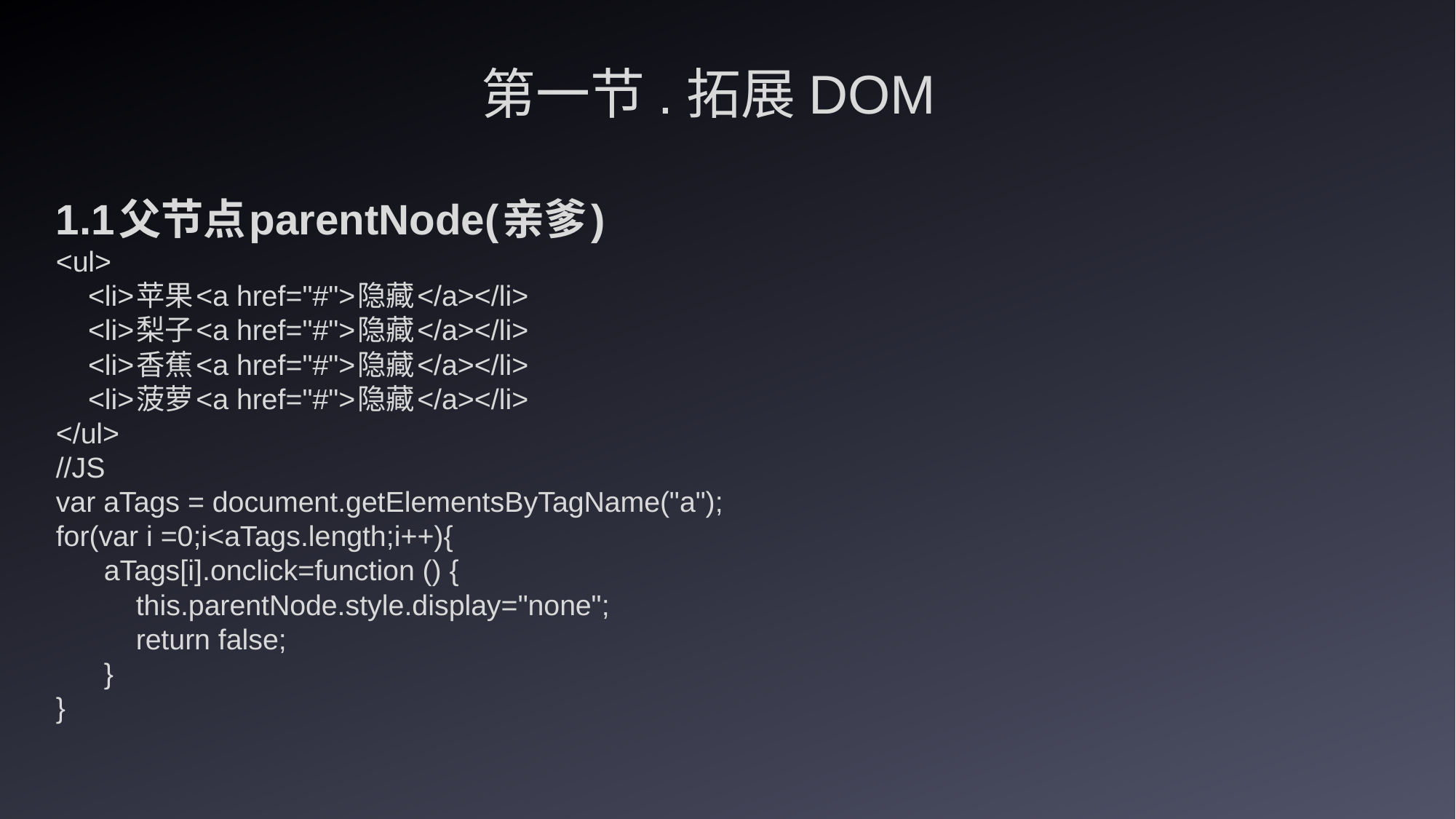

第一节.拓展DOM
1.1父节点parentNode(亲爹)
<ul>
    <li>苹果<a href="#">隐藏</a></li>
    <li>梨子<a href="#">隐藏</a></li>
    <li>香蕉<a href="#">隐藏</a></li>
    <li>菠萝<a href="#">隐藏</a></li>
</ul>
//JS
var aTags = document.getElementsByTagName("a");
for(var i =0;i<aTags.length;i++){
      aTags[i].onclick=function () {
          this.parentNode.style.display="none";
          return false;
      }
}